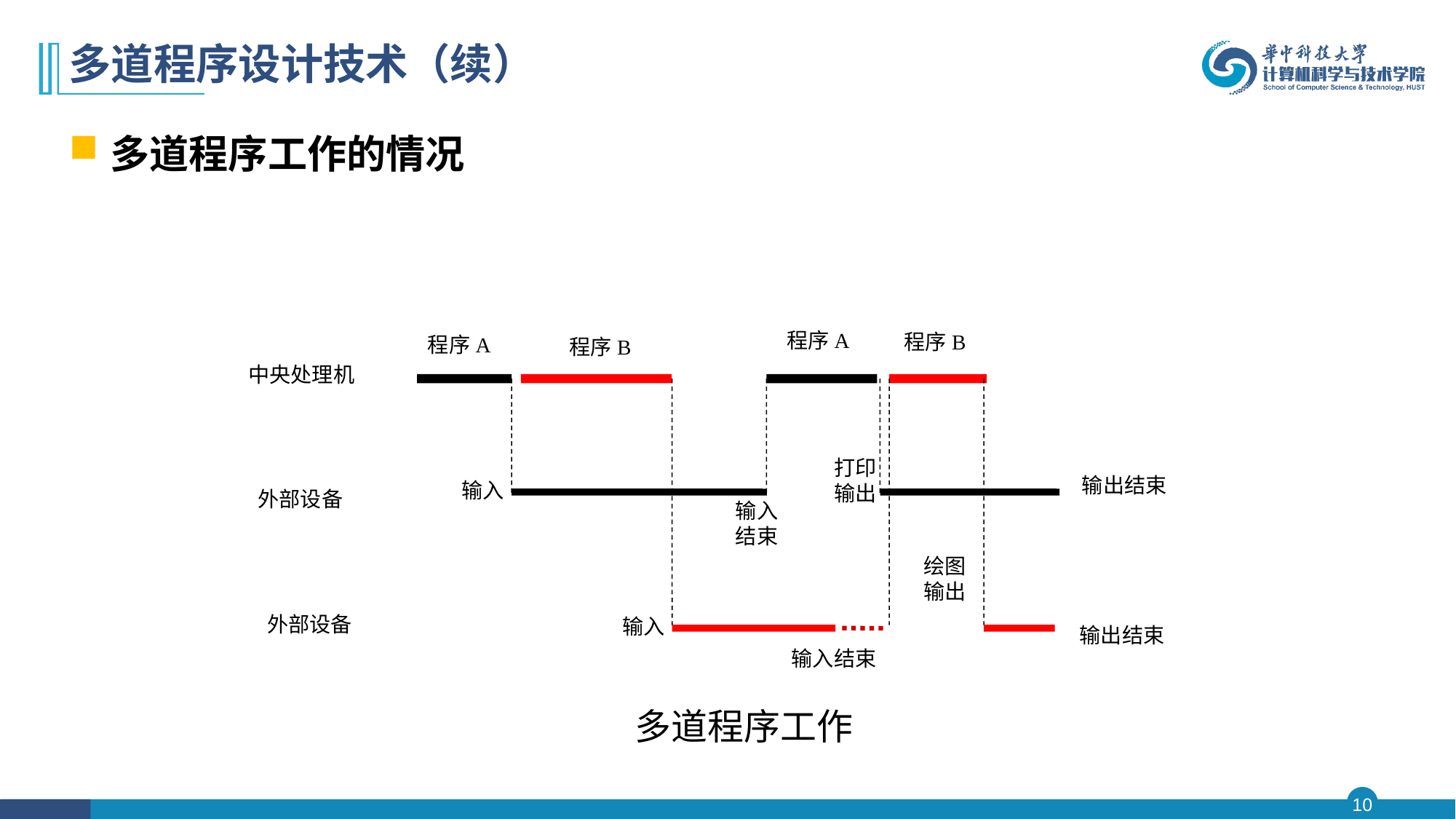

# 多道程序设计技术（续）
多道程序工作的情况
程序A
程序B
程序A
程序B
中央处理机

打印
输出
输出结束
输入
外部设备
输入
结束

绘图
输出
外部设备
输入
输出结束

输入结束
多道程序工作